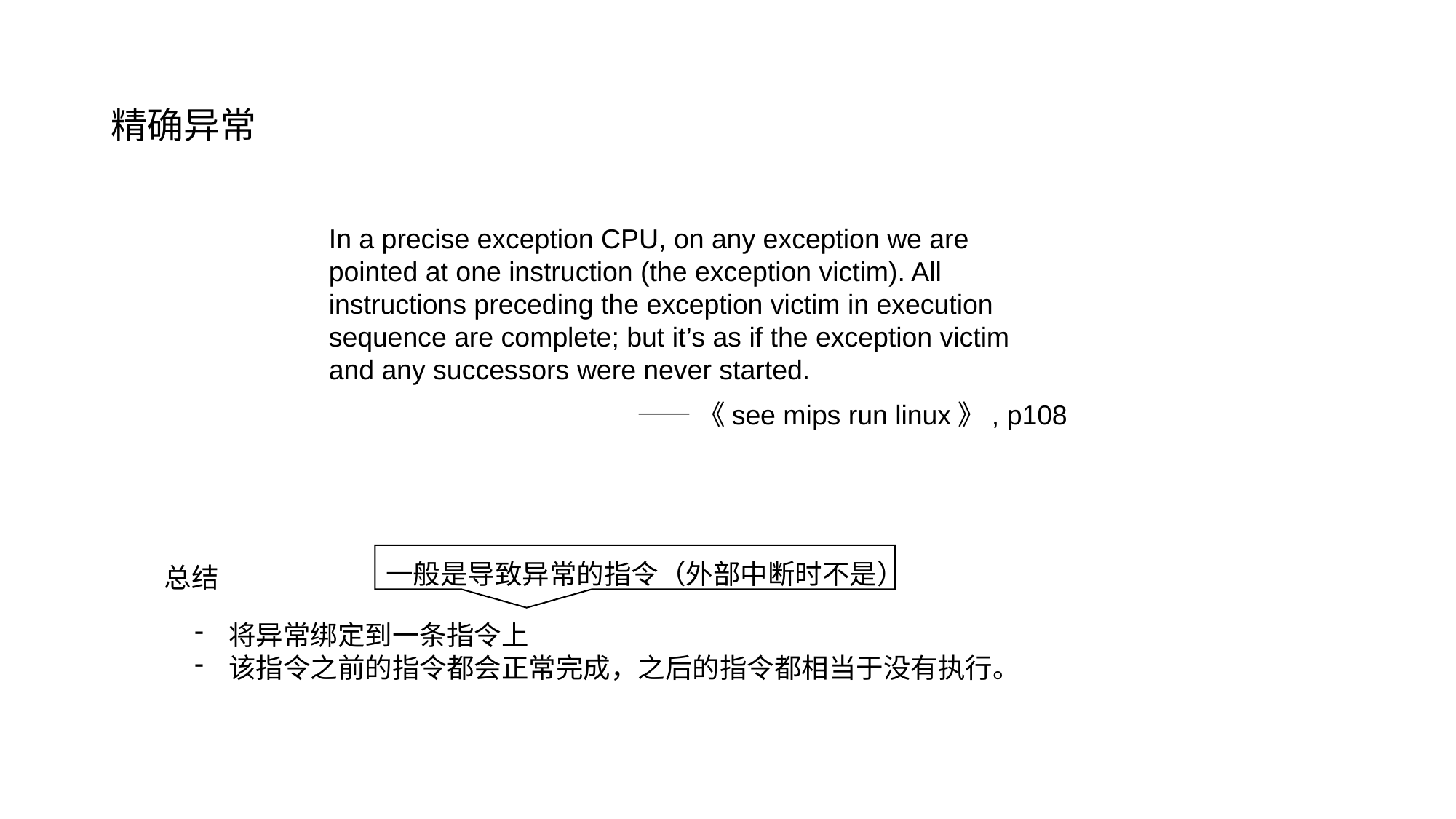

精确异常
In a precise exception CPU, on any exception we are pointed at one instruction (the exception victim). All instructions preceding the exception victim in execution sequence are complete; but it’s as if the exception victim and any successors were never started.
——《see mips run linux》, p108

一般是导致异常的指令（外部中断时不是）
总结
将异常绑定到一条指令上
该指令之前的指令都会正常完成，之后的指令都相当于没有执行。